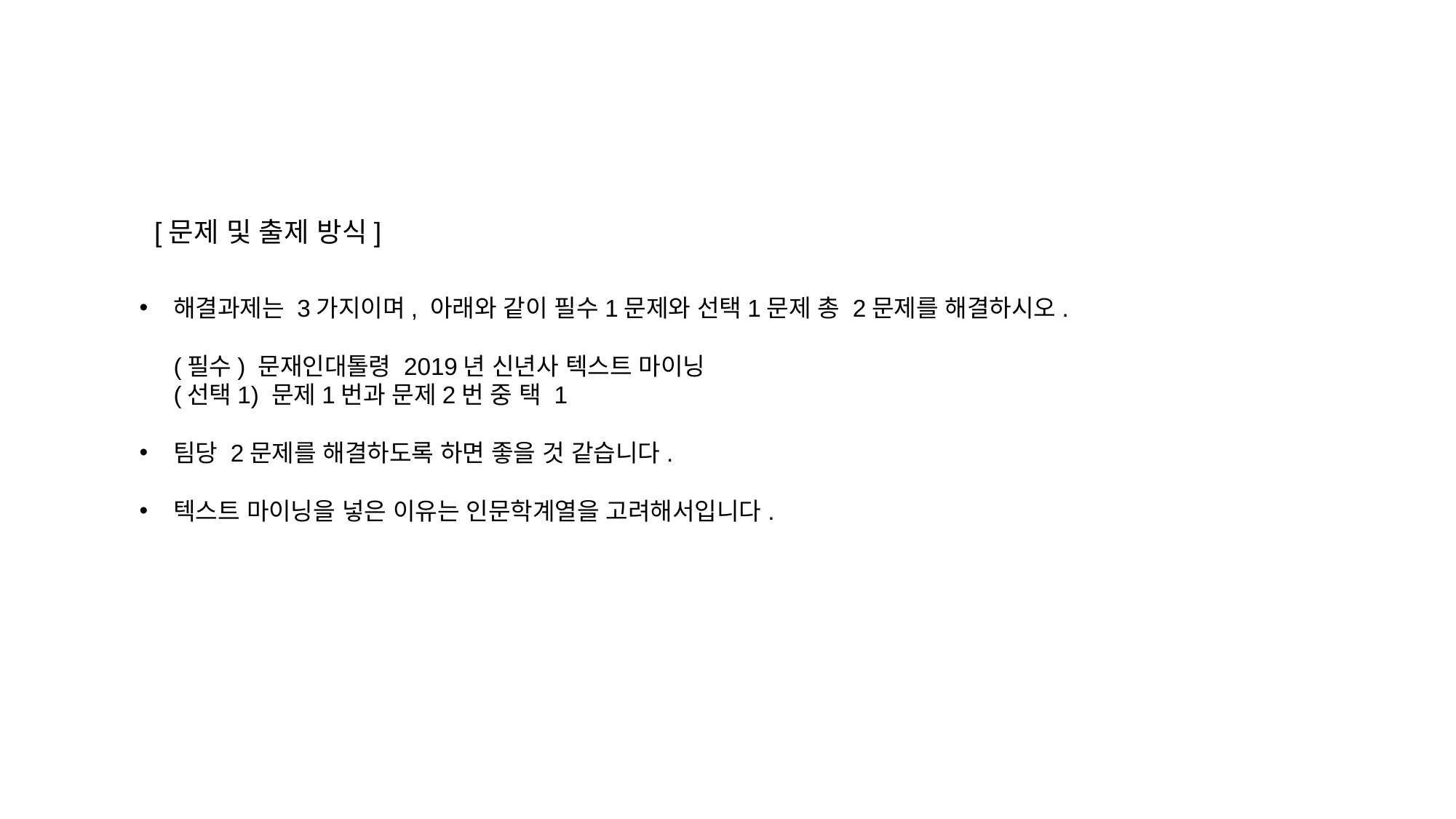

[문제 및 출제 방식]
해결과제는 3가지이며, 아래와 같이 필수1문제와 선택1문제 총 2문제를 해결하시오.
(필수) 문재인대톨령 2019년 신년사 텍스트 마이닝
(선택1) 문제1번과 문제2번 중 택 1

팀당 2문제를 해결하도록 하면 좋을 것 같습니다.

텍스트 마이닝을 넣은 이유는 인문학계열을 고려해서입니다.